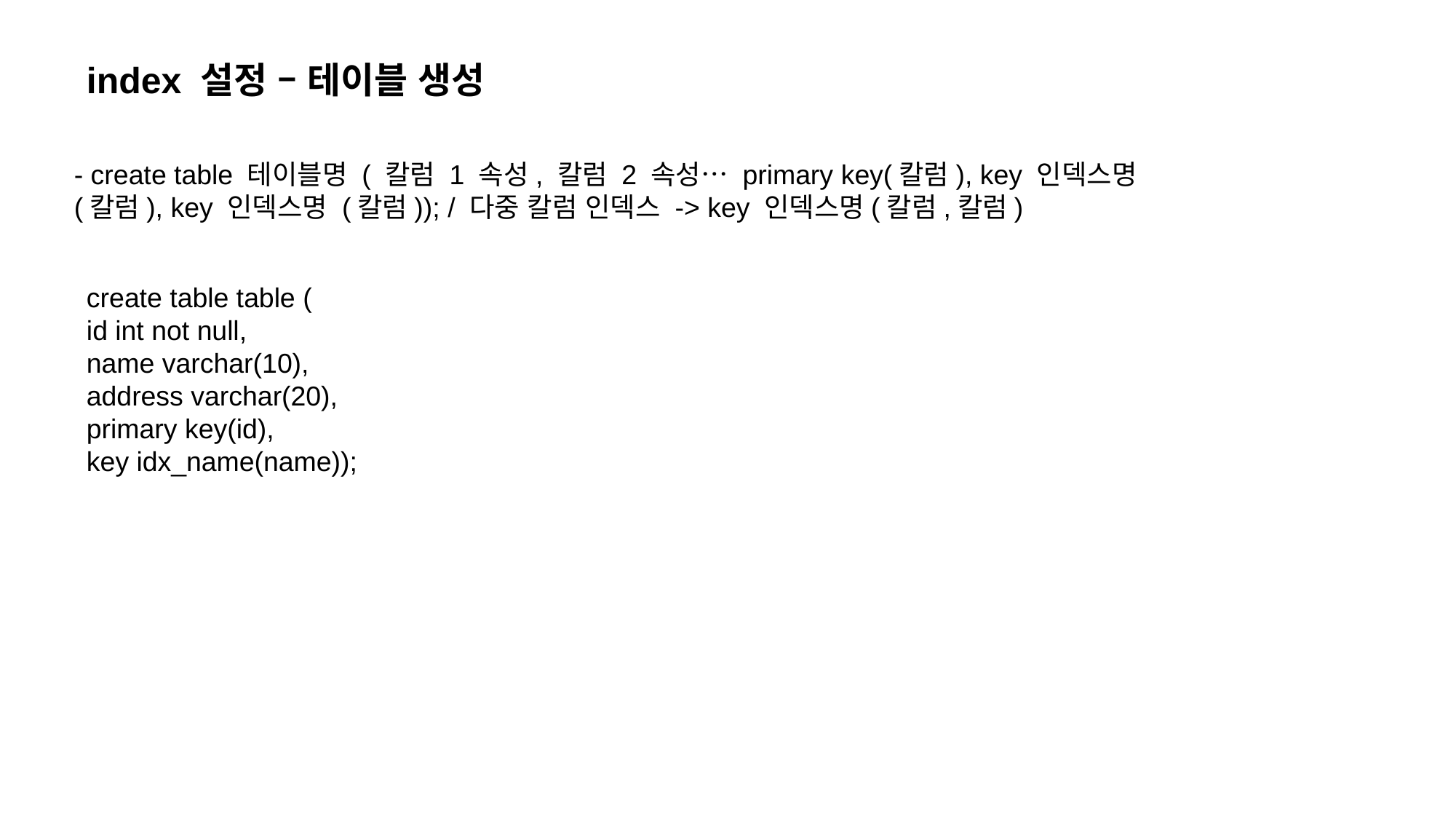

index 설정 – 테이블 생성
- create table 테이블명 ( 칼럼 1 속성, 칼럼 2 속성… primary key(칼럼), key 인덱스명(칼럼), key 인덱스명 (칼럼)); / 다중 칼럼 인덱스 -> key 인덱스명(칼럼,칼럼)
create table table (
id int not null,
name varchar(10),
address varchar(20),
primary key(id),
key idx_name(name));